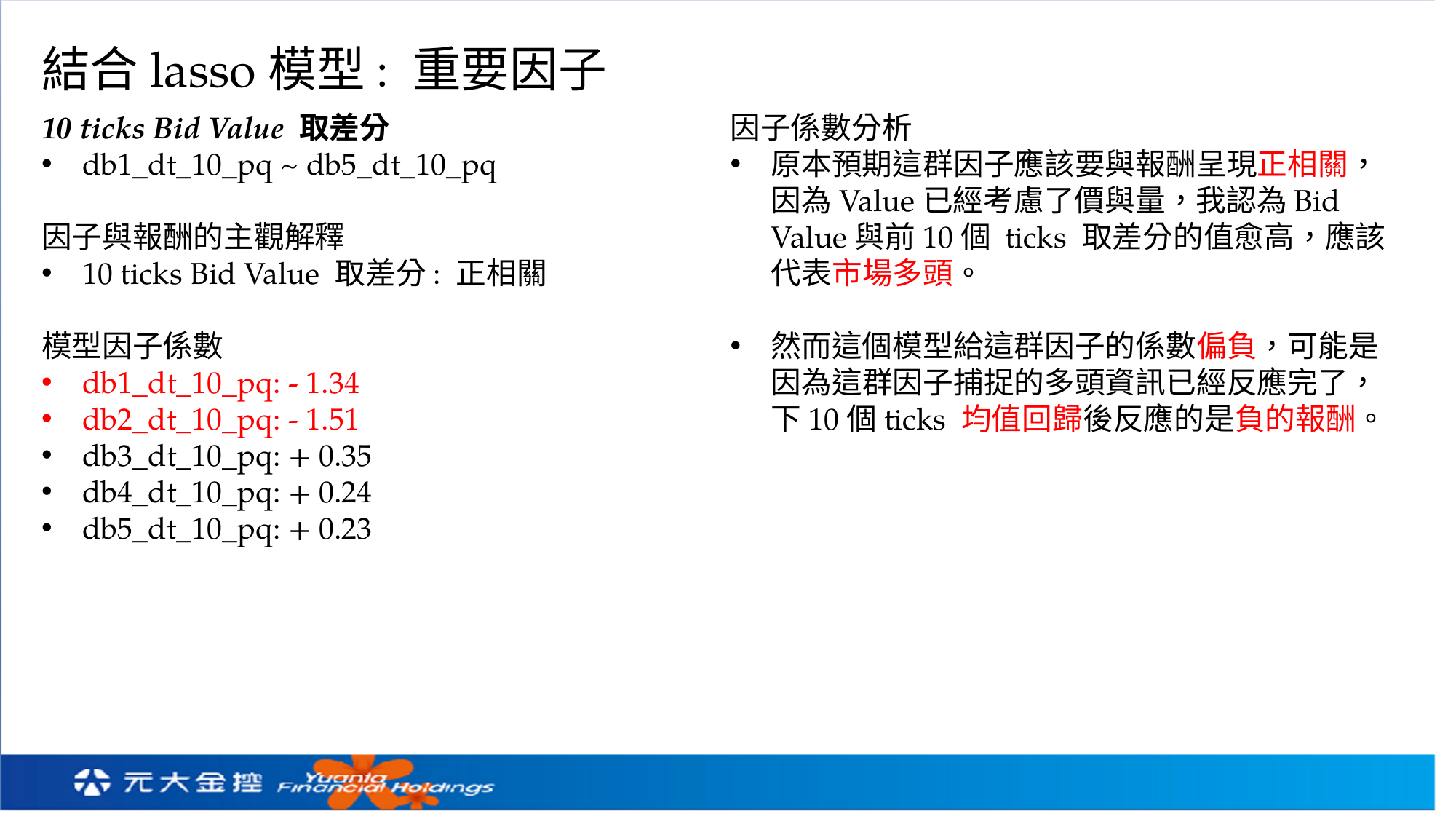

結合lasso模型: 重要因子
10 ticks Bid Value 取差分
db1_dt_10_pq ~ db5_dt_10_pq

因子與報酬的主觀解釋
10 ticks Bid Value 取差分: 正相關

模型因子係數
db1_dt_10_pq: - 1.34
db2_dt_10_pq: - 1.51
db3_dt_10_pq: + 0.35
db4_dt_10_pq: + 0.24
db5_dt_10_pq: + 0.23
因子係數分析
原本預期這群因子應該要與報酬呈現正相關，因為Value已經考慮了價與量，我認為Bid Value與前10個 ticks 取差分的值愈高，應該代表市場多頭。

然而這個模型給這群因子的係數偏負，可能是因為這群因子捕捉的多頭資訊已經反應完了，下10個ticks 均值回歸後反應的是負的報酬。